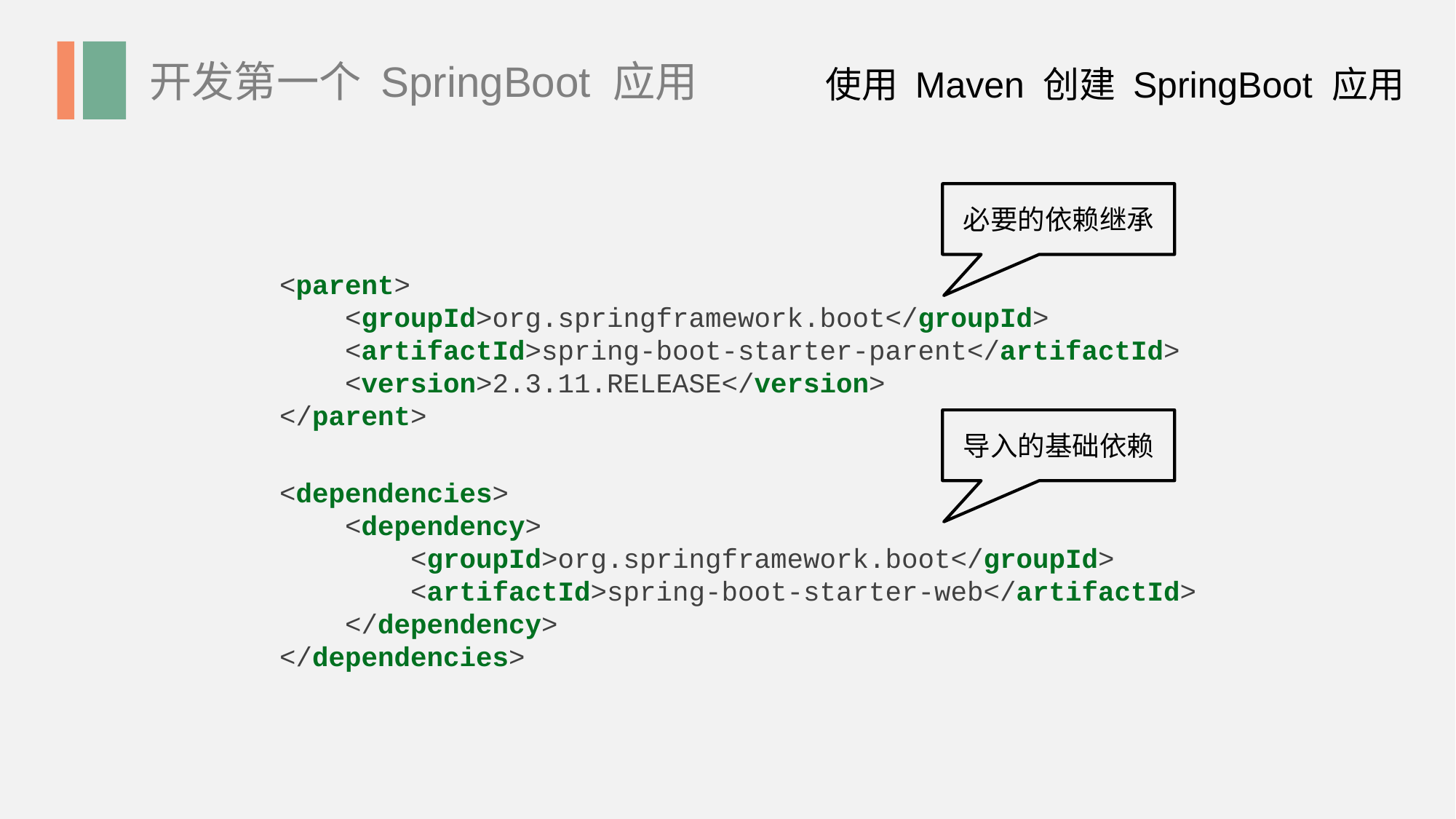

使用 Maven 创建 SpringBoot 应用

开发第一个 SpringBoot 应用
必要的依赖继承
    <parent>
        <groupId>org.springframework.boot</groupId>
        <artifactId>spring-boot-starter-parent</artifactId>
        <version>2.3.11.RELEASE</version>
    </parent>
导入的基础依赖
    <dependencies>
        <dependency>
            <groupId>org.springframework.boot</groupId>
            <artifactId>spring-boot-starter-web</artifactId>
        </dependency>
    </dependencies>